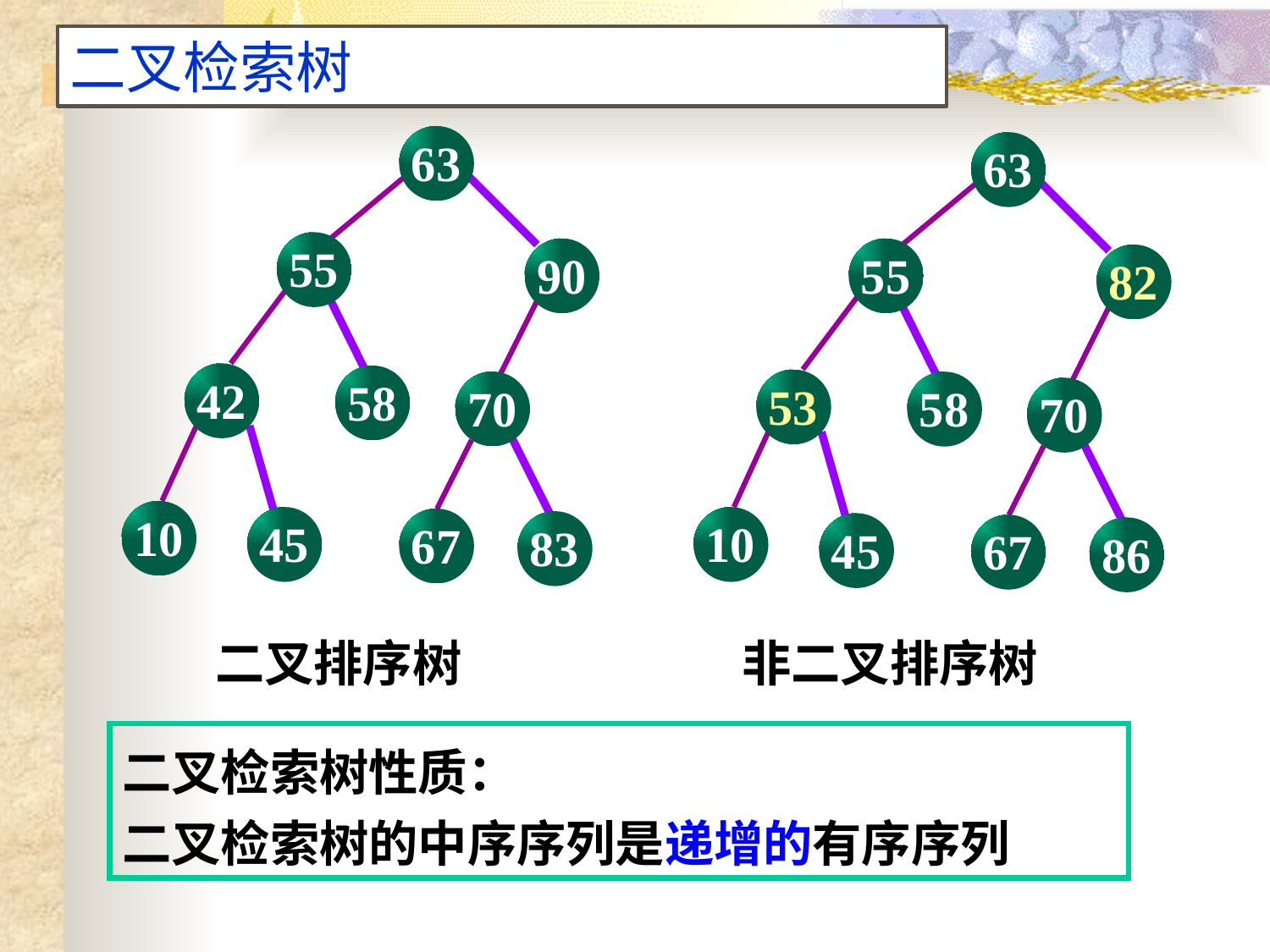

二叉检索树

63

55

90

42

58
70

10

45
67
83

63

55

82

53

58
70

10

45
67
86
二叉排序树                         非二叉排序树
二叉检索树性质：
二叉检索树的中序序列是递增的有序序列